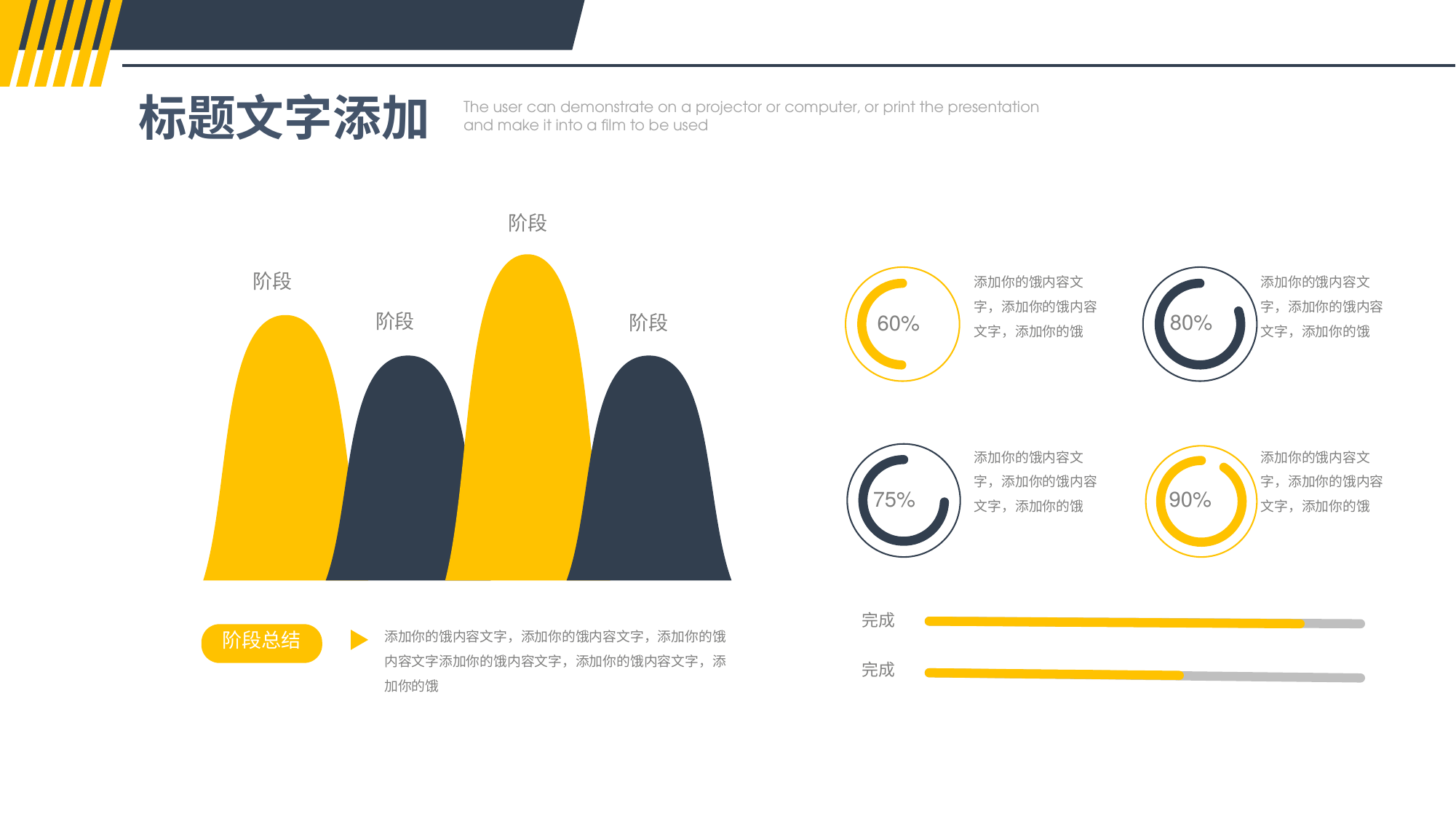

标题文字添加
The user can demonstrate on a projector or computer, or print the presentation and make it into a film to be used
阶段
阶段
阶段
阶段

添加你的饿内容文字，添加你的饿内容文字，添加你的饿

60%
添加你的饿内容文字，添加你的饿内容文字，添加你的饿

80%

添加你的饿内容文字，添加你的饿内容文字，添加你的饿

75%
添加你的饿内容文字，添加你的饿内容文字，添加你的饿

90%
完成

完成

添加你的饿内容文字，添加你的饿内容文字，添加你的饿内容文字添加你的饿内容文字，添加你的饿内容文字，添加你的饿

阶段总结